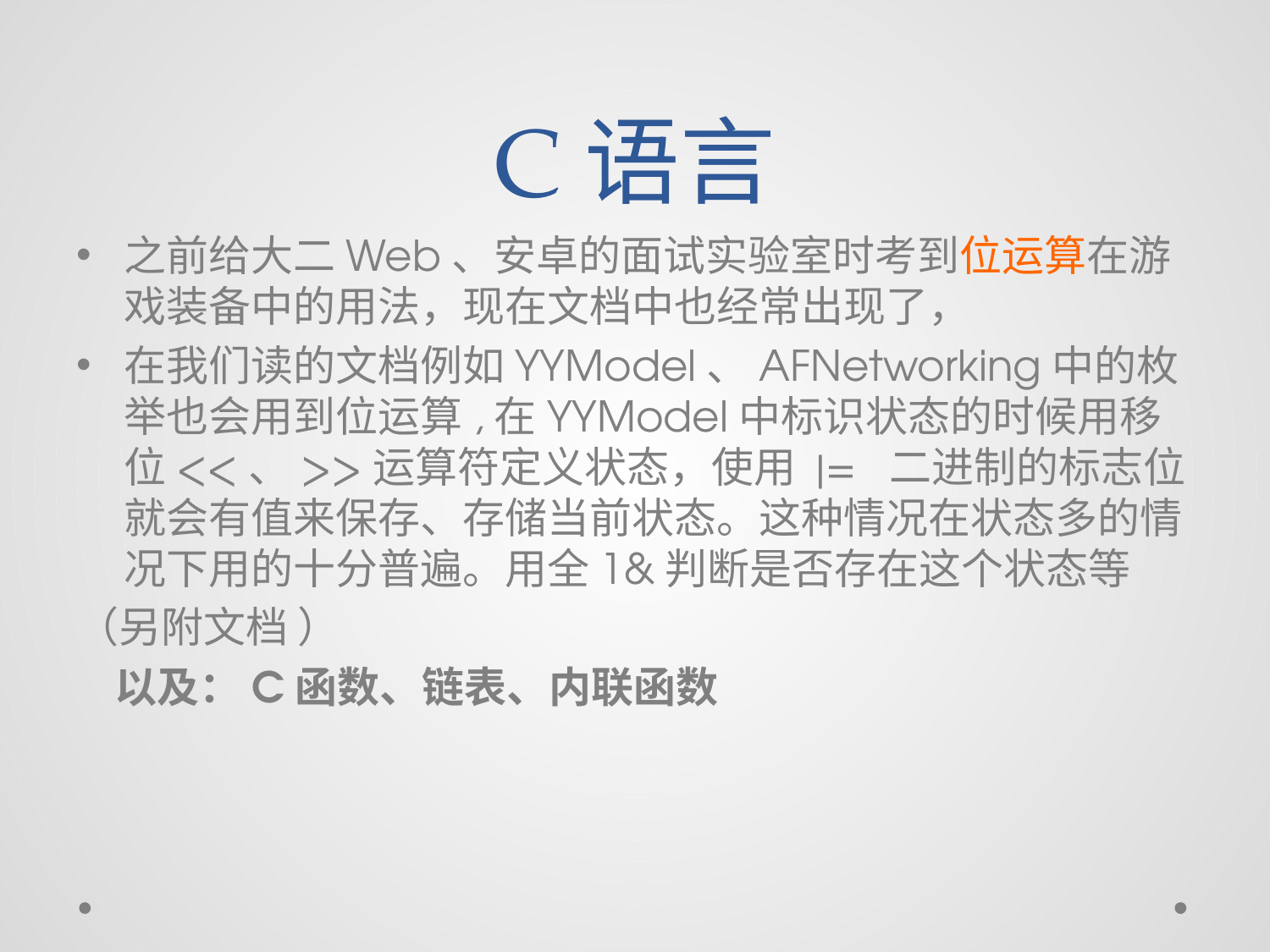

# C语言
之前给大二Web、安卓的面试实验室时考到位运算在游戏装备中的用法，现在文档中也经常出现了，
在我们读的文档例如YYModel、AFNetworking中的枚举也会用到位运算,在YYModel中标识状态的时候用移位<<、>>运算符定义状态，使用 |=  二进制的标志位就会有值来保存、存储当前状态。这种情况在状态多的情况下用的十分普遍。用全1&判断是否存在这个状态等
（另附文档 ）
   以及：C函数、链表、内联函数